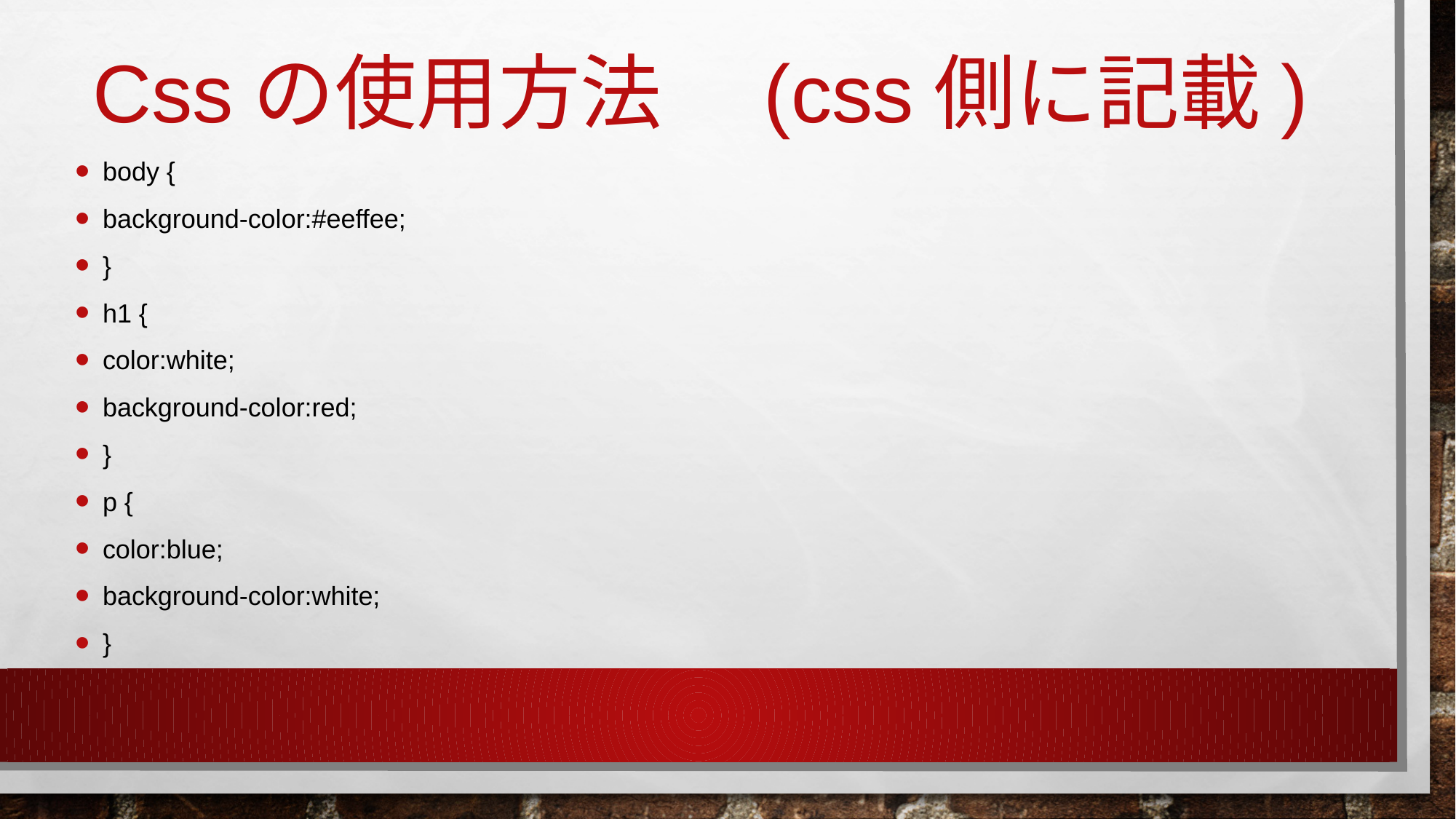

# Cssの使用方法　(css側に記載)
body {
background-color:#eeffee;
}
h1 {
color:white;
background-color:red;
}
p {
color:blue;
background-color:white;
}